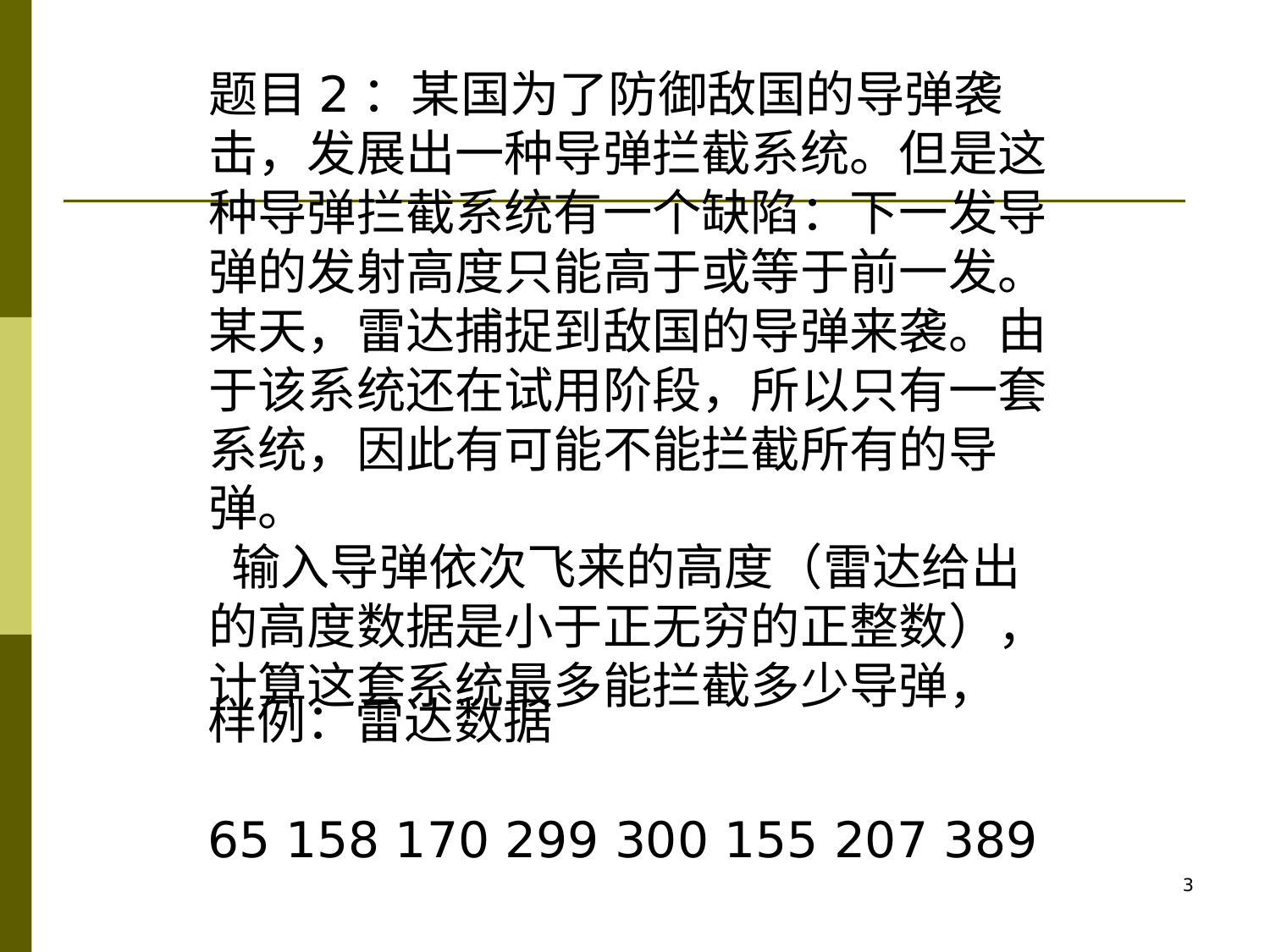

题目2：某国为了防御敌国的导弹袭击，发展出一种导弹拦截系统。但是这种导弹拦截系统有一个缺陷：下一发导弹的发射高度只能高于或等于前一发。某天，雷达捕捉到敌国的导弹来袭。由于该系统还在试用阶段，所以只有一套系统，因此有可能不能拦截所有的导弹。
 输入导弹依次飞来的高度（雷达给出的高度数据是小于正无穷的正整数），计算这套系统最多能拦截多少导弹，
样例：雷达数据

65 158 170 299 300 155 207 389
3